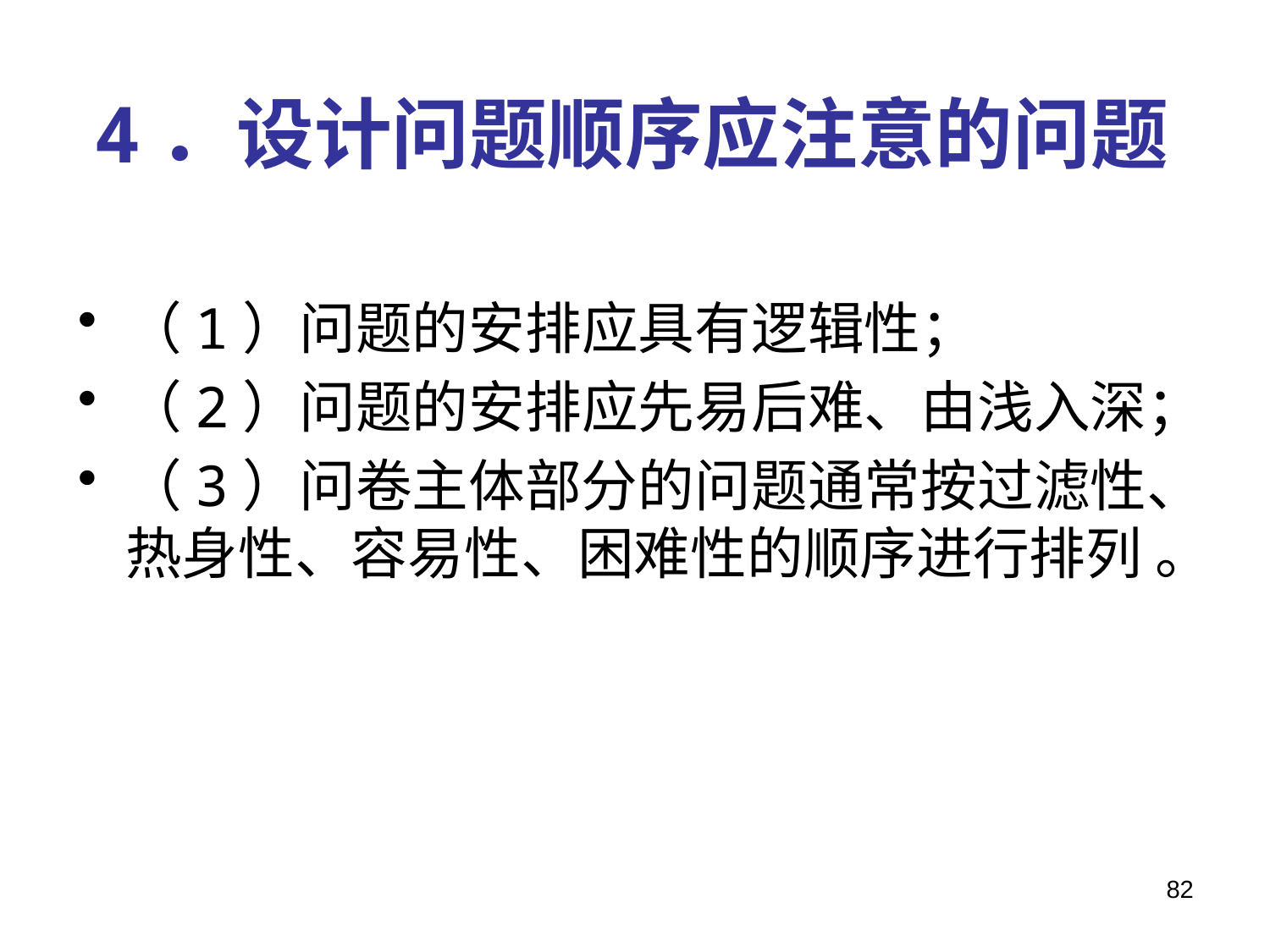

# 4．设计问题顺序应注意的问题
（1）问题的安排应具有逻辑性；
（2）问题的安排应先易后难、由浅入深；
（3）问卷主体部分的问题通常按过滤性、热身性、容易性、困难性的顺序进行排列 。
82